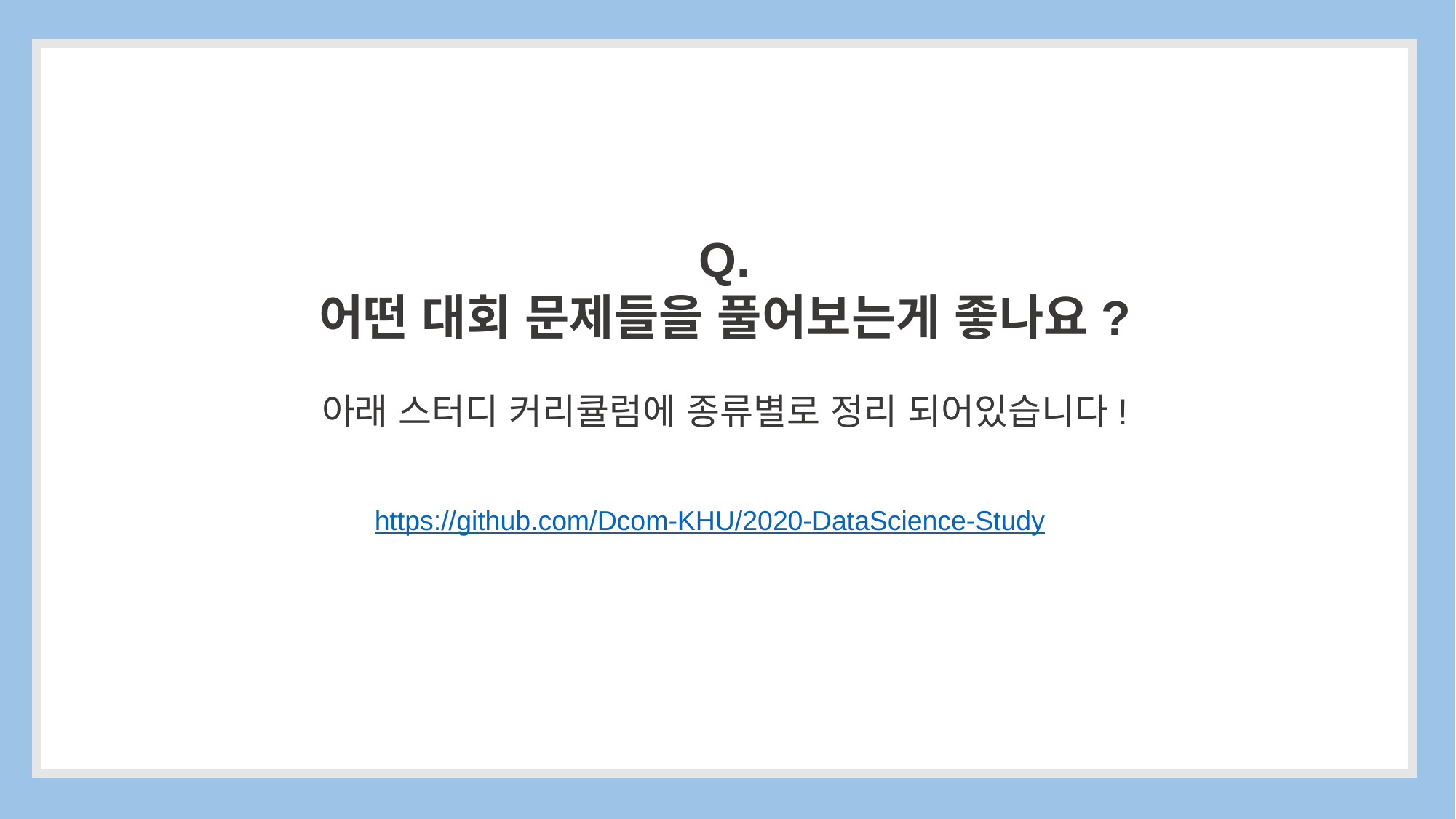

Q.
어떤 대회 문제들을 풀어보는게 좋나요?

아래 스터디 커리큘럼에 종류별로 정리 되어있습니다!

https://github.com/Dcom-KHU/2020-DataScience-Study